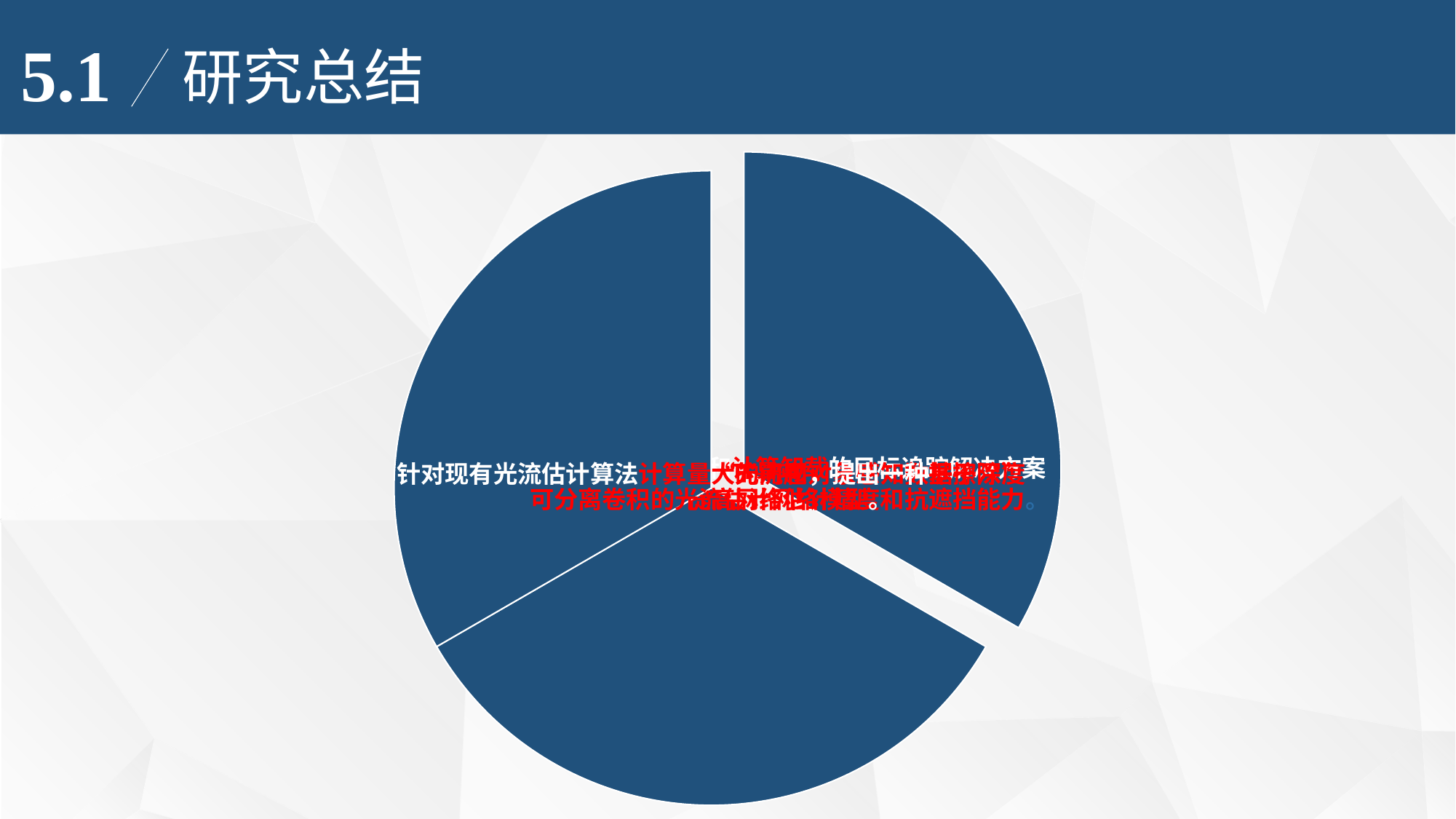

5.1
研究总结
提出基于深度学习光流法和计算卸载的目标追踪解决方案
增加金字塔层级权值，构建以“光流和对象感知数据擦除”为主的系列数据增强策略，提高网络估计精度和抗遮挡能力。
针对现有光流估计算法计算量大的问题，提出一种基于深度可分离卷积的光流估计网络模型。